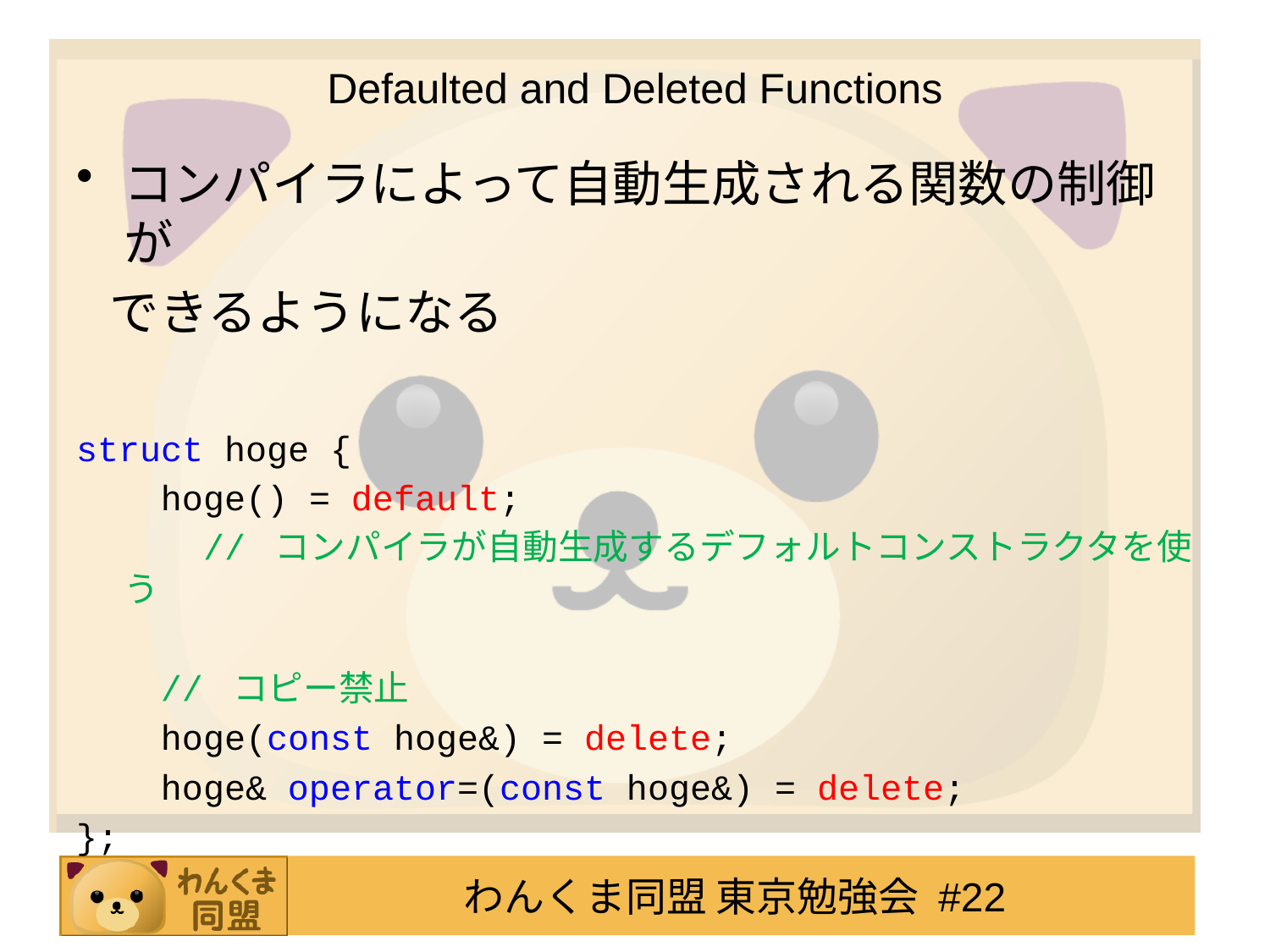

# Defaulted and Deleted Functions
コンパイラによって自動生成される関数の制御が
  できるようになる

struct hoge {
    hoge() = default;
      // コンパイラが自動生成するデフォルトコンストラクタを使う

    // コピー禁止
    hoge(const hoge&) = delete;
    hoge& operator=(const hoge&) = delete;
};